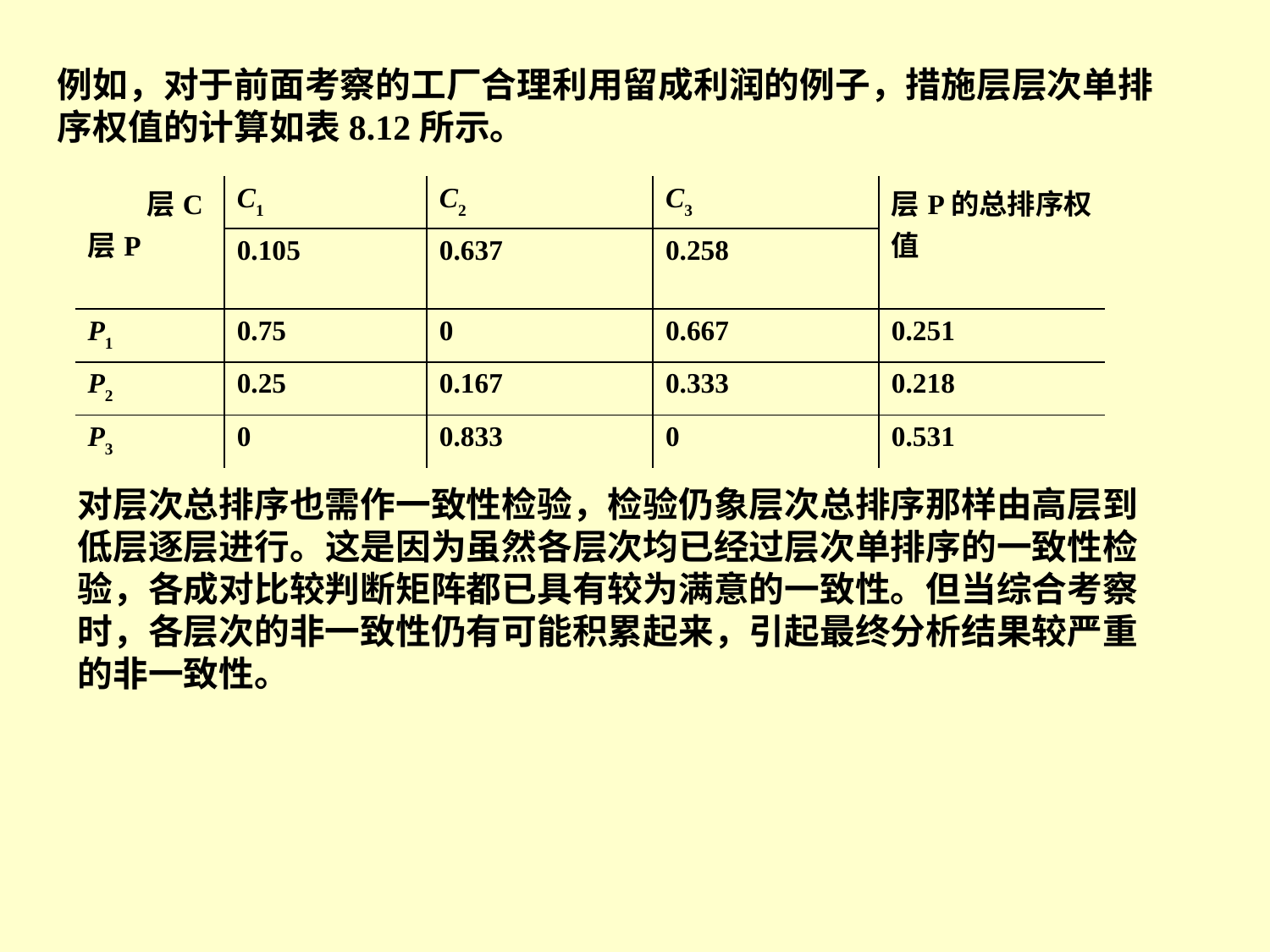

例如，对于前面考察的工厂合理利用留成利润的例子，措施层层次单排序权值的计算如表8.12所示。
| 层C 层P | C1 | C2 | C3 | 层P的总排序权值 |
| --- | --- | --- | --- | --- |
|  | 0.105 | 0.637 | 0.258 |  |
| P1 | 0.75 | 0 | 0.667 | 0.251 |
| P2 | 0.25 | 0.167 | 0.333 | 0.218 |
| P3 | 0 | 0.833 | 0 | 0.531 |
对层次总排序也需作一致性检验，检验仍象层次总排序那样由高层到低层逐层进行。这是因为虽然各层次均已经过层次单排序的一致性检验，各成对比较判断矩阵都已具有较为满意的一致性。但当综合考察时，各层次的非一致性仍有可能积累起来，引起最终分析结果较严重的非一致性。